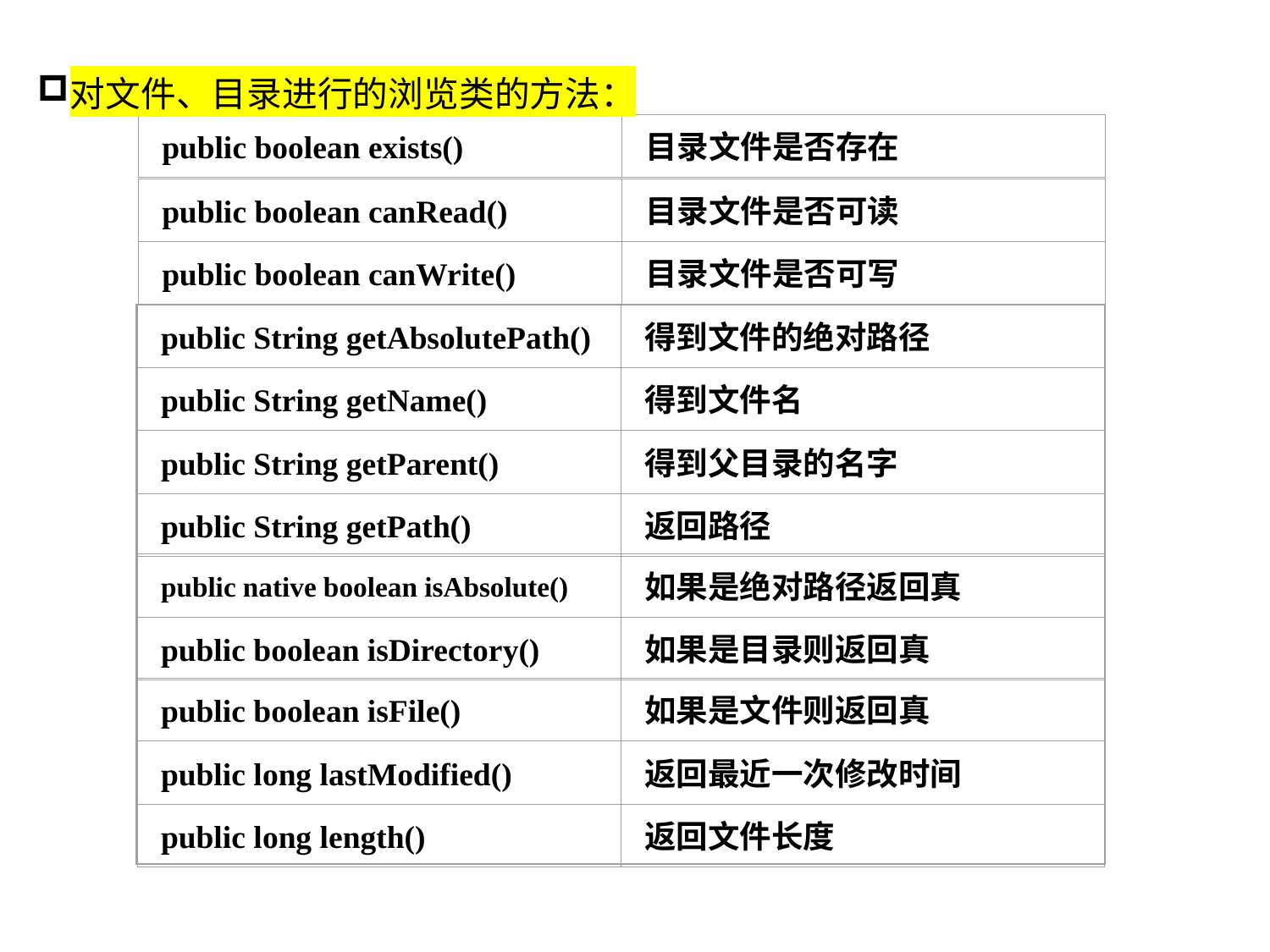

对文件、目录进行的浏览类的方法：

public boolean exists()

目录文件是否存在

public boolean canRead()

目录文件是否可读

public boolean canWrite()

目录文件是否可写

public String getAbsolutePath()

得到文件的绝对路径

public String getName()

得到文件名

public String getParent()

得到父目录的名字

public String getPath()

返回路径

public native boolean isAbsolute()

如果是绝对路径返回真

public boolean isDirectory()

如果是目录则返回真

public boolean isFile()

如果是文件则返回真

public long lastModified()

返回最近一次修改时间

public long length()

返回文件长度